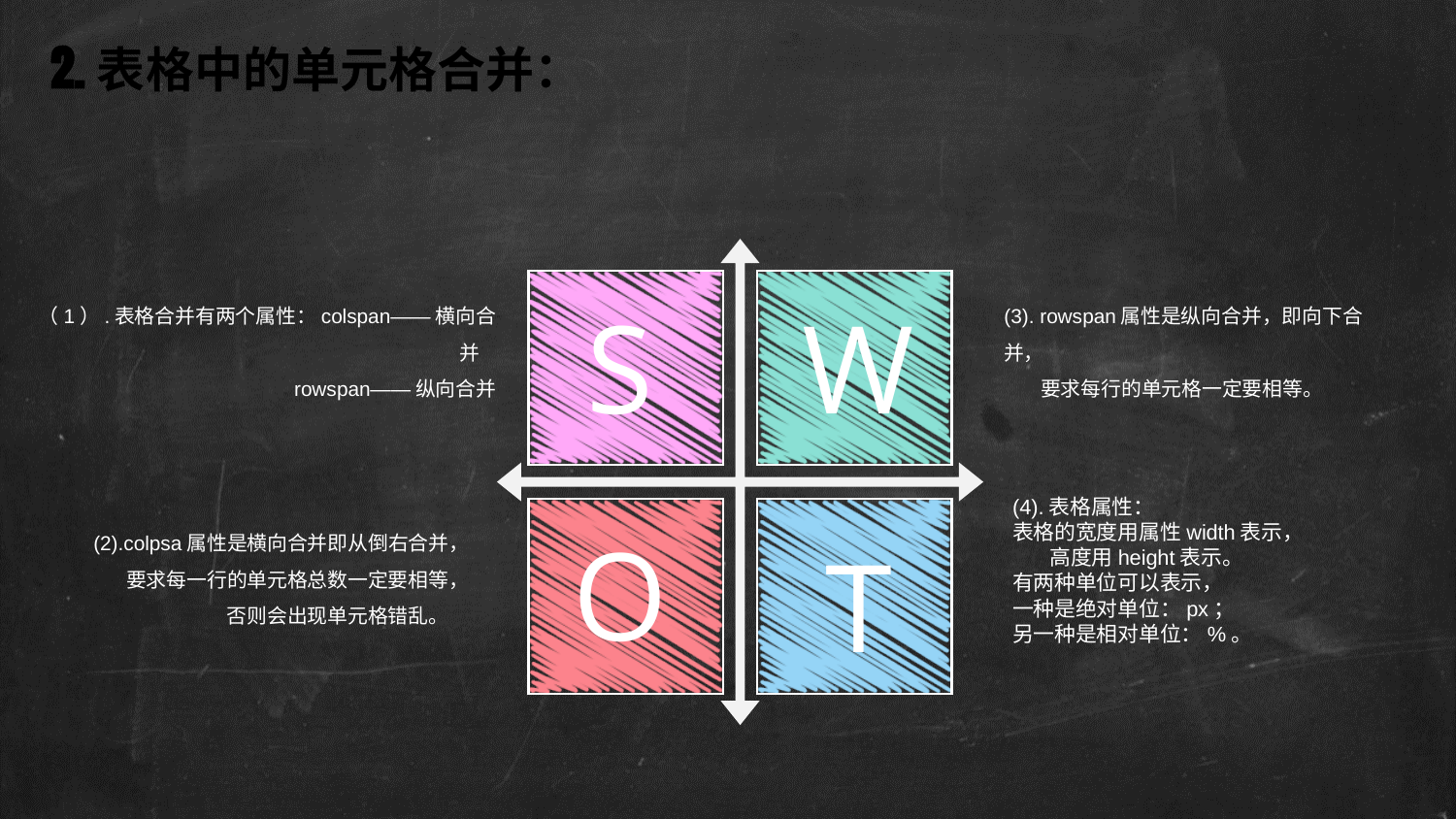

2.表格中的单元格合并：

S

W
（1）.表格合并有两个属性：colspan——横向合并
                          rowspan——纵向合并
(3). rowspan属性是纵向合并，即向下合并，
      要求每行的单元格一定要相等。
(4).表格属性：
表格的宽度用属性width表示，
       高度用height表示。
有两种单位可以表示，
一种是绝对单位：px；
另一种是相对单位：%。

O

T
(2).colpsa属性是横向合并即从倒右合并，
      要求每一行的单元格总数一定要相等，否则会出现单元格错乱。